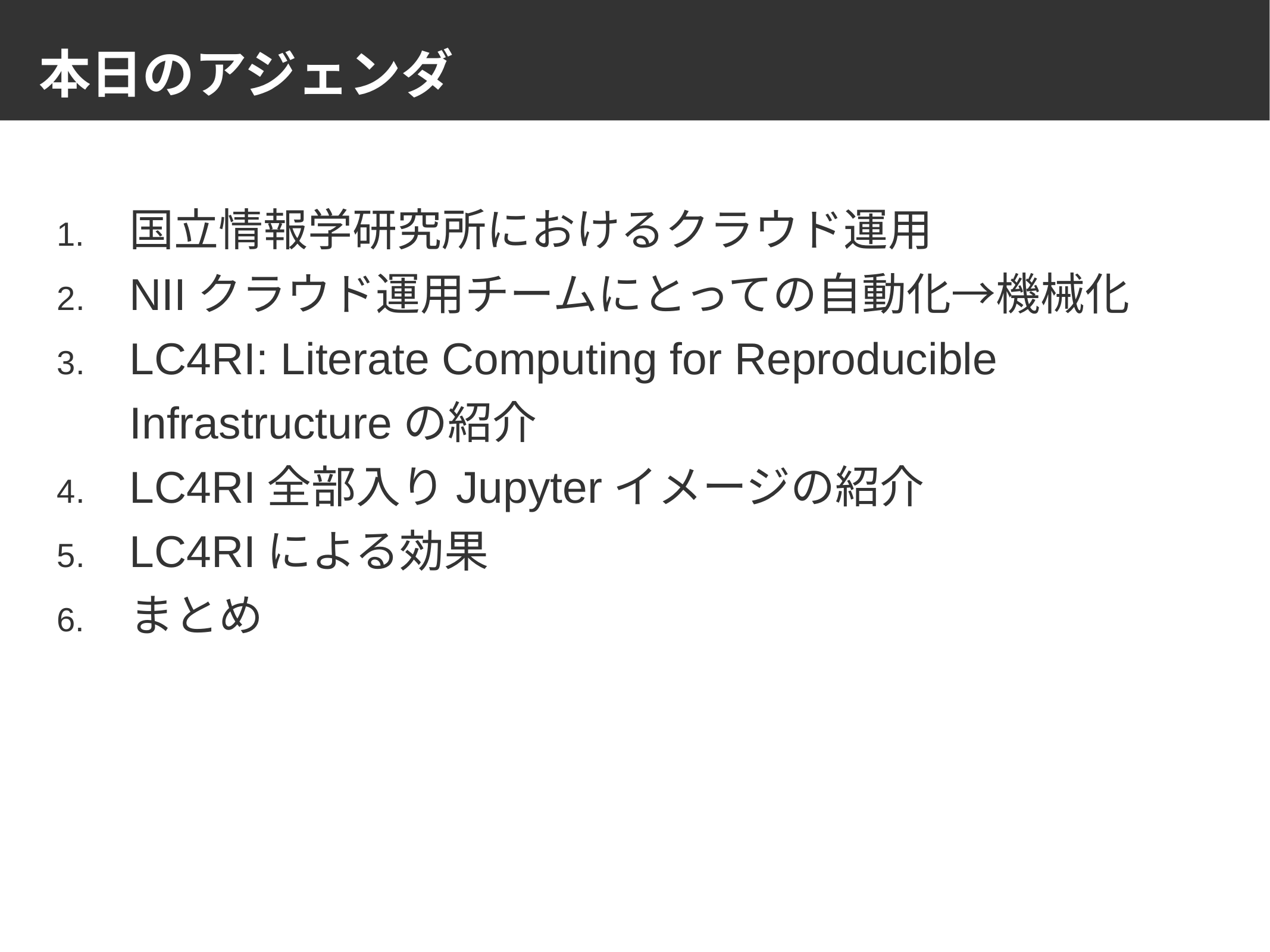

# 本日のアジェンダ
国立情報学研究所におけるクラウド運用
NIIクラウド運用チームにとっての自動化→機械化
LC4RI: Literate Computing for Reproducible Infrastructureの紹介
LC4RI全部入りJupyterイメージの紹介
LC4RIによる効果
まとめ